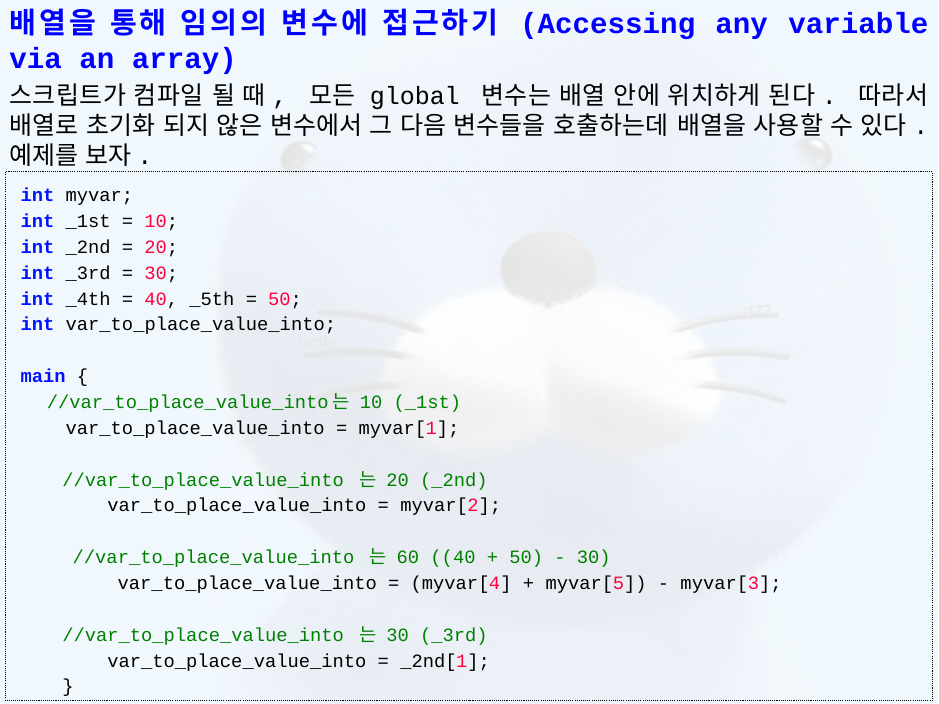

배열을 통해 임의의 변수에 접근하기 (Accessing any variable via an array)
스크립트가 컴파일 될 때, 모든 global 변수는 배열 안에 위치하게 된다. 따라서 배열로 초기화 되지 않은 변수에서 그 다음 변수들을 호출하는데 배열을 사용할 수 있다. 예제를 보자.

int myvar;
int _1st = 10;
int _2nd = 20;
int _3rd = 30;
int _4th = 40, _5th = 50;
int var_to_place_value_into;

main {
     //var_to_place_value_into는 10 (_1st)
    var_to_place_value_into = myvar[1];

//var_to_place_value_into 는 20 (_2nd)
    var_to_place_value_into = myvar[2];

//var_to_place_value_into 는 60 ((40 + 50) - 30)
    var_to_place_value_into = (myvar[4] + myvar[5]) - myvar[3];

//var_to_place_value_into 는 30 (_3rd)
    var_to_place_value_into = _2nd[1];
}